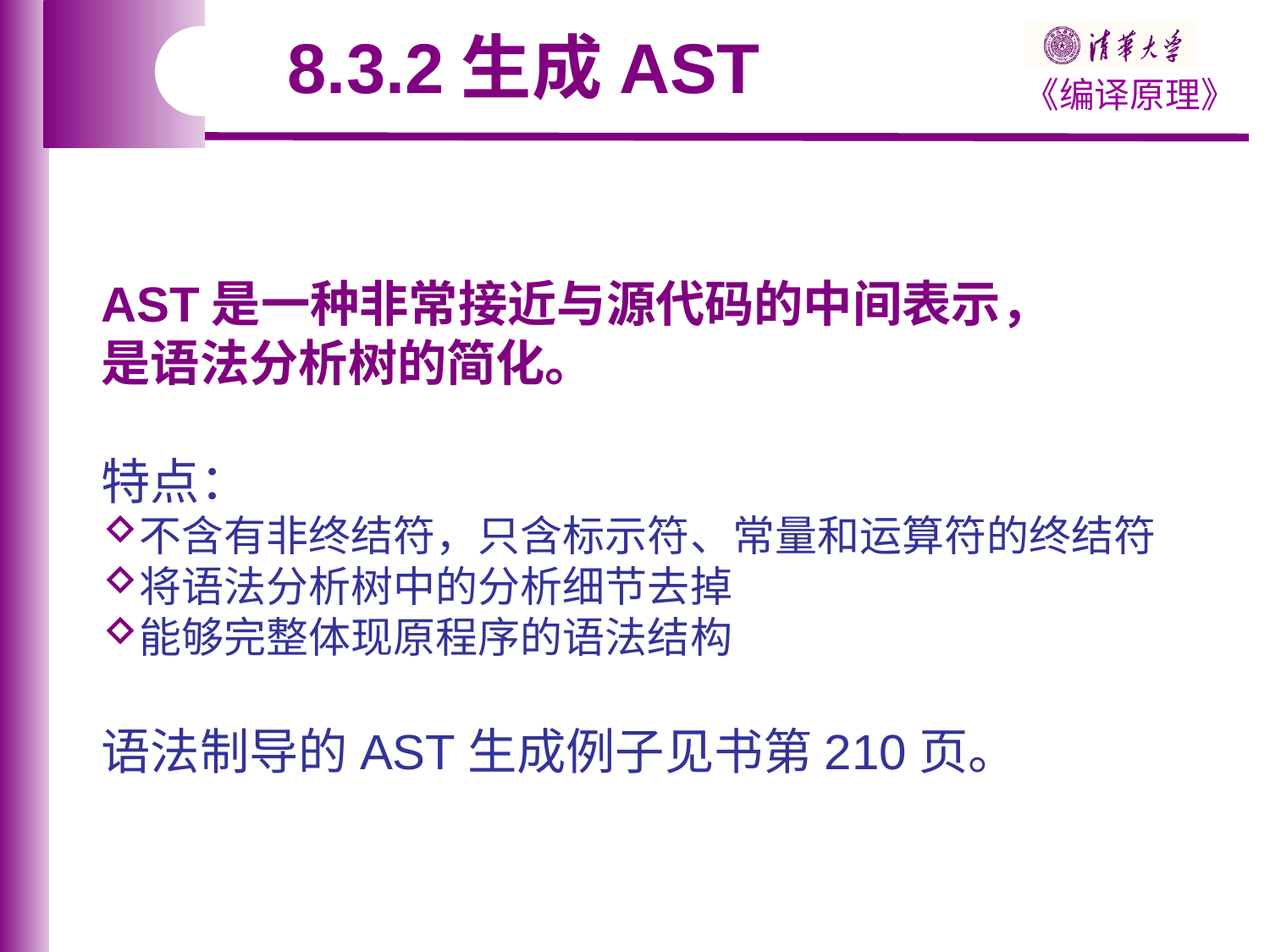

8.3.2生成AST
AST是一种非常接近与源代码的中间表示，
是语法分析树的简化。

特点：
不含有非终结符，只含标示符、常量和运算符的终结符
将语法分析树中的分析细节去掉
能够完整体现原程序的语法结构

语法制导的AST生成例子见书第210页。